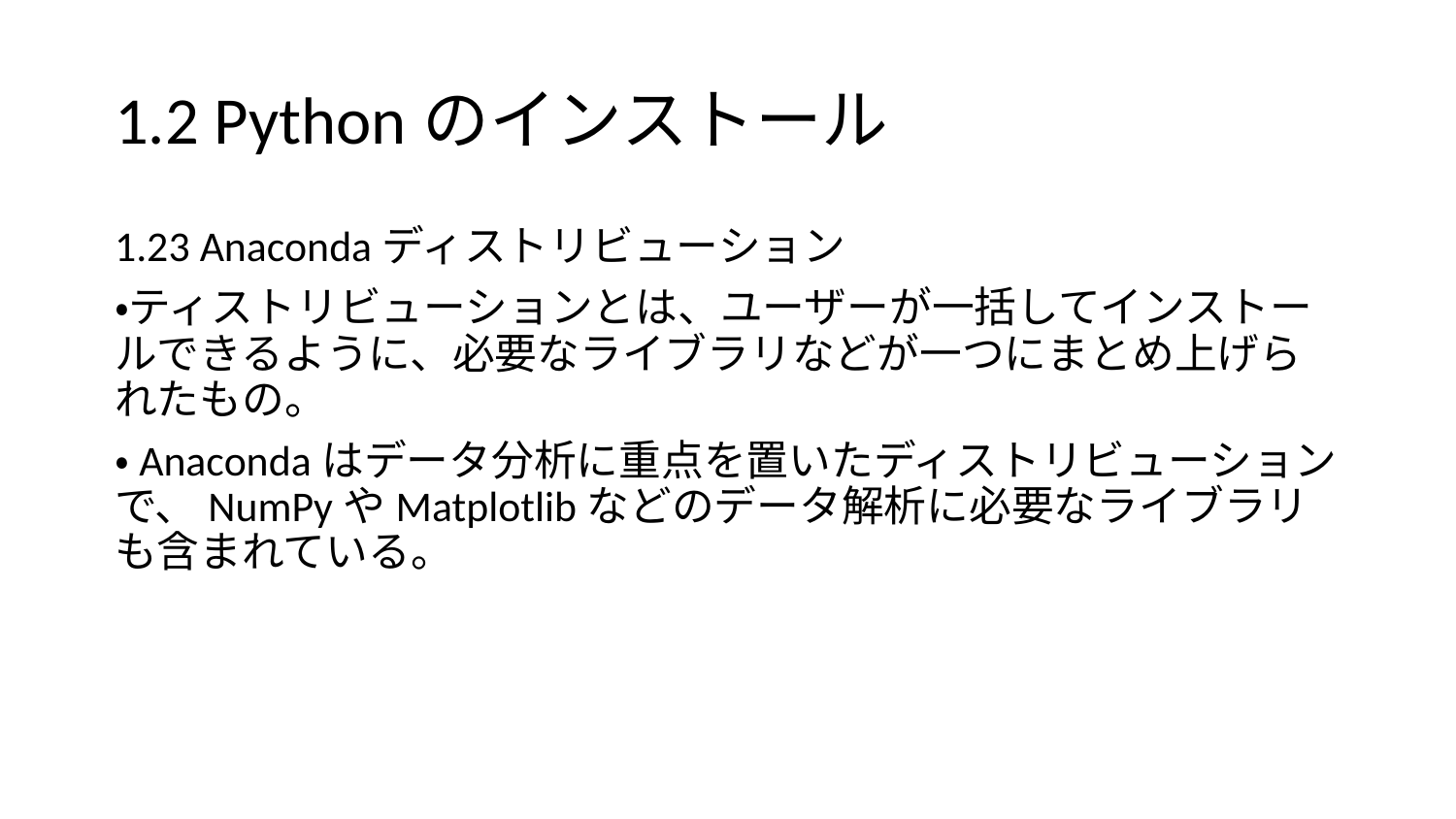

# 1.2 Pythonのインストール
1.23 Anacondaディストリビューション
・ティストリビューションとは、ユーザーが一括してインストールできるように、必要なライブラリなどが一つにまとめ上げられたもの。
・Anacondaはデータ分析に重点を置いたディストリビューションで、NumPyやMatplotlibなどのデータ解析に必要なライブラリも含まれている。